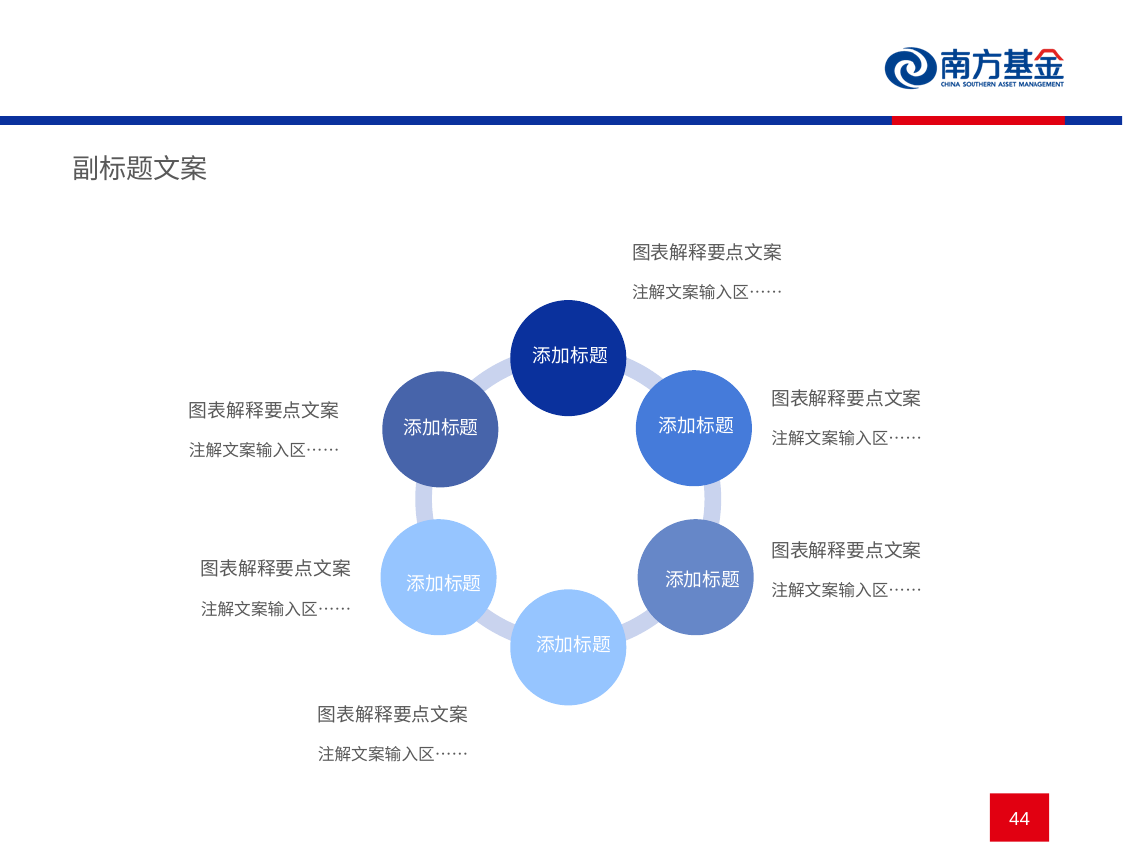

#
副标题文案
图表解释要点文案

注解文案输入区……

添加标题

图表解释要点文案

注解文案输入区……
图表解释要点文案

注解文案输入区……
添加标题
添加标题

图表解释要点文案

注解文案输入区……
图表解释要点文案

注解文案输入区……
添加标题
添加标题

添加标题
图表解释要点文案

注解文案输入区……
44